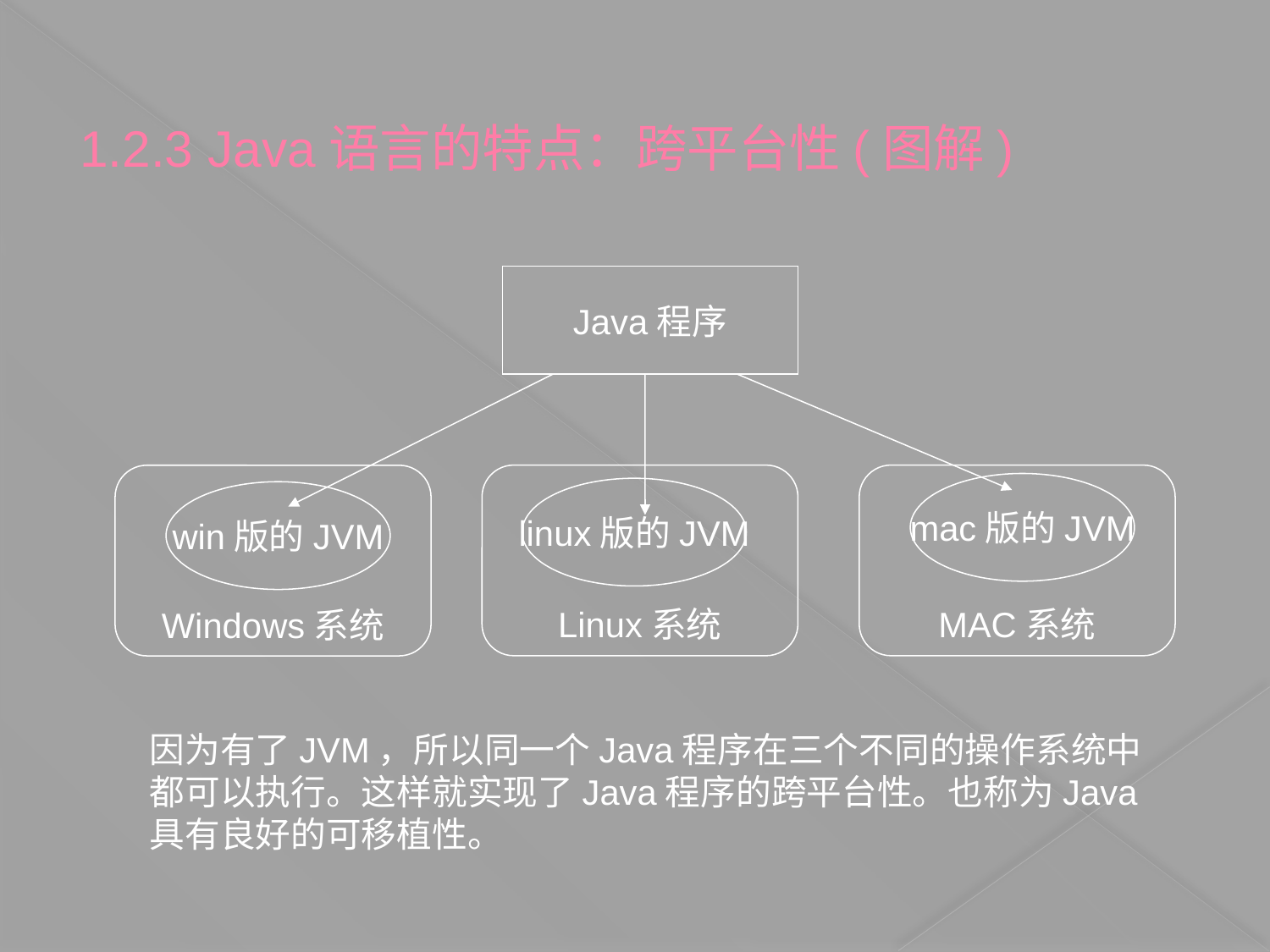

1.2.3 Java语言的特点：跨平台性(图解)
Java程序

Linux系统

MAC系统

Windows系统
mac版的JVM
linux版的JVM
win版的JVM
因为有了JVM，所以同一个Java程序在三个不同的操作系统中都可以执行。这样就实现了Java程序的跨平台性。也称为Java具有良好的可移植性。